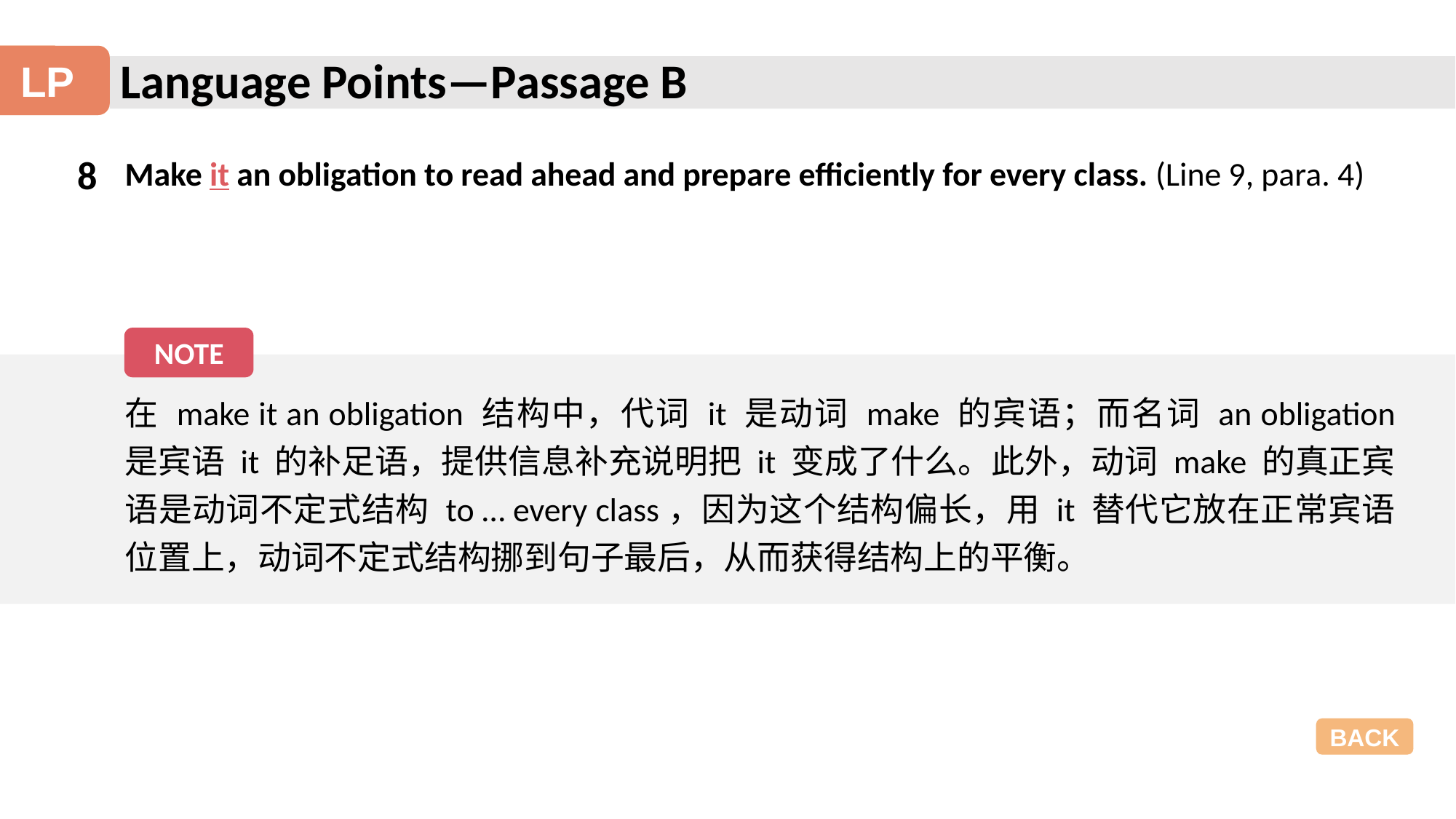

Language Points—Passage B
LP

8
Make it an obligation to read ahead and prepare efficiently for every class. (Line 9, para. 4)
NOTE

在 make it an obligation 结构中，代词 it 是动词 make 的宾语；而名词 an obligation 是宾语 it 的补足语，提供信息补充说明把 it 变成了什么。此外，动词 make 的真正宾语是动词不定式结构 to … every class，因为这个结构偏长，用 it 替代它放在正常宾语位置上，动词不定式结构挪到句子最后，从而获得结构上的平衡。
BACK